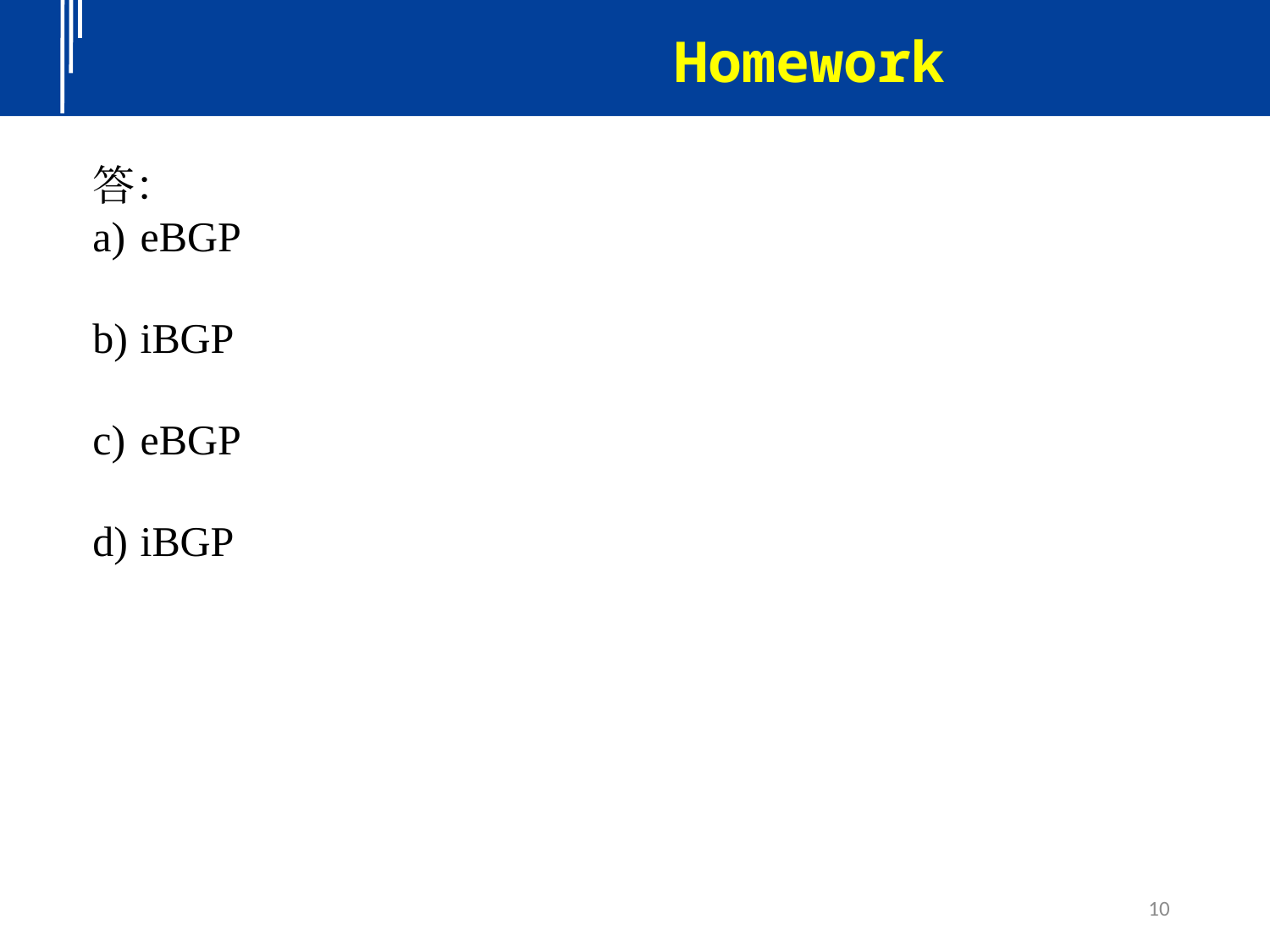

Homework
答：
eBGP

iBGP

eBGP

iBGP
10